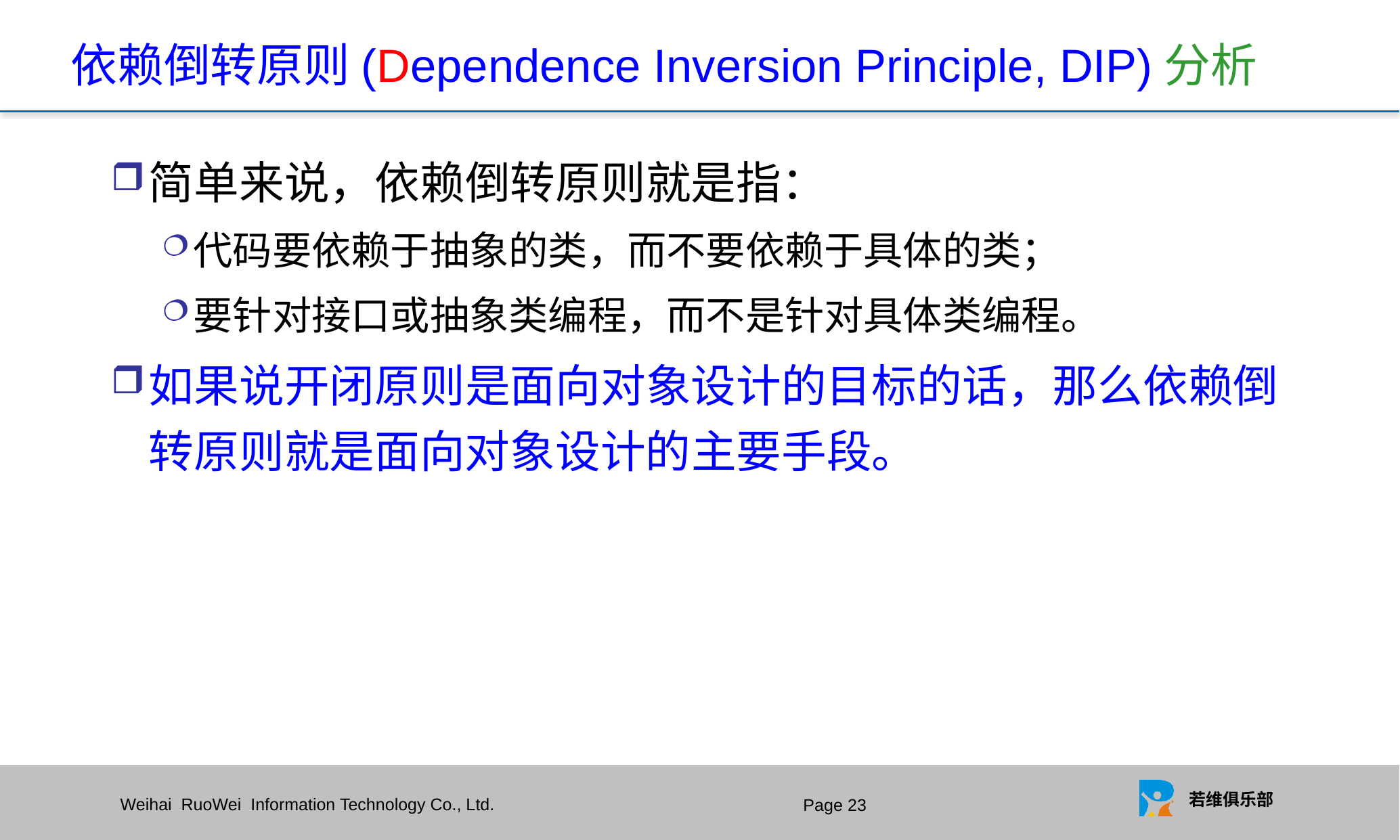

# 依赖倒转原则(Dependence Inversion Principle, DIP)分析
简单来说，依赖倒转原则就是指：
代码要依赖于抽象的类，而不要依赖于具体的类；
要针对接口或抽象类编程，而不是针对具体类编程。
如果说开闭原则是面向对象设计的目标的话，那么依赖倒转原则就是面向对象设计的主要手段。
Page 23